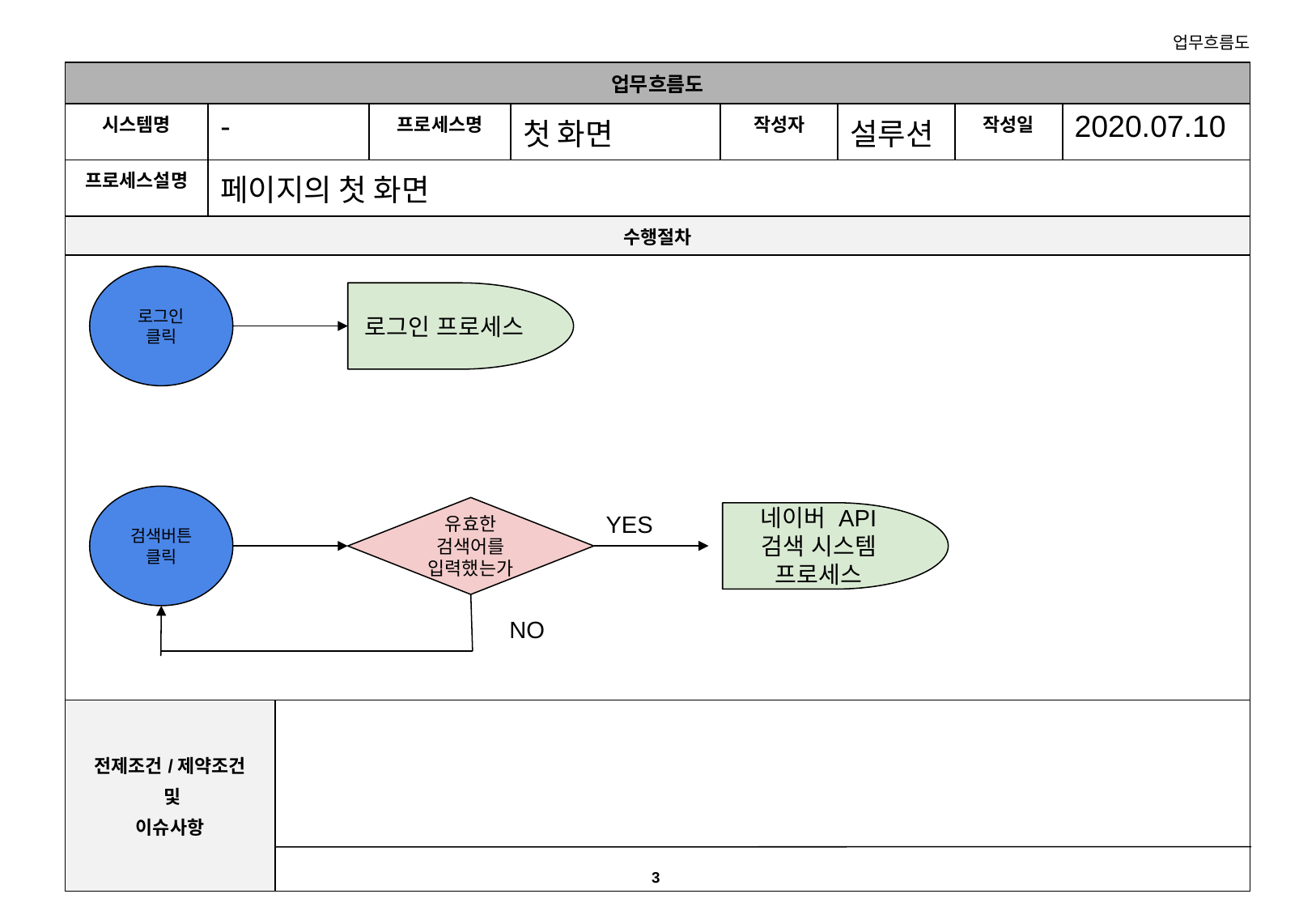

| 업무흐름도 |  |  |  |  |  |  |  |  |
| --- | --- | --- | --- | --- | --- | --- | --- | --- |
| 시스템명 | - |  | 프로세스명 | 첫 화면 | 작성자 | 설루션 | 작성일 | 2020.07.10 |
| 프로세스설명 | 페이지의 첫 화면 |  |  |  |  |  |  |  |
| 수행절차 |  |  |  |  |  |  |  |  |
|  |  |  |  |  |  |  |  |  |
| 전제조건/제약조건 및 이슈사항 |  |  |  |  |  |  |  |  |
로그인
클릭
로그인 프로세스
검색버튼
클릭
유효한 검색어를 입력했는가
YES
네이버 API
검색 시스템 프로세스
NO